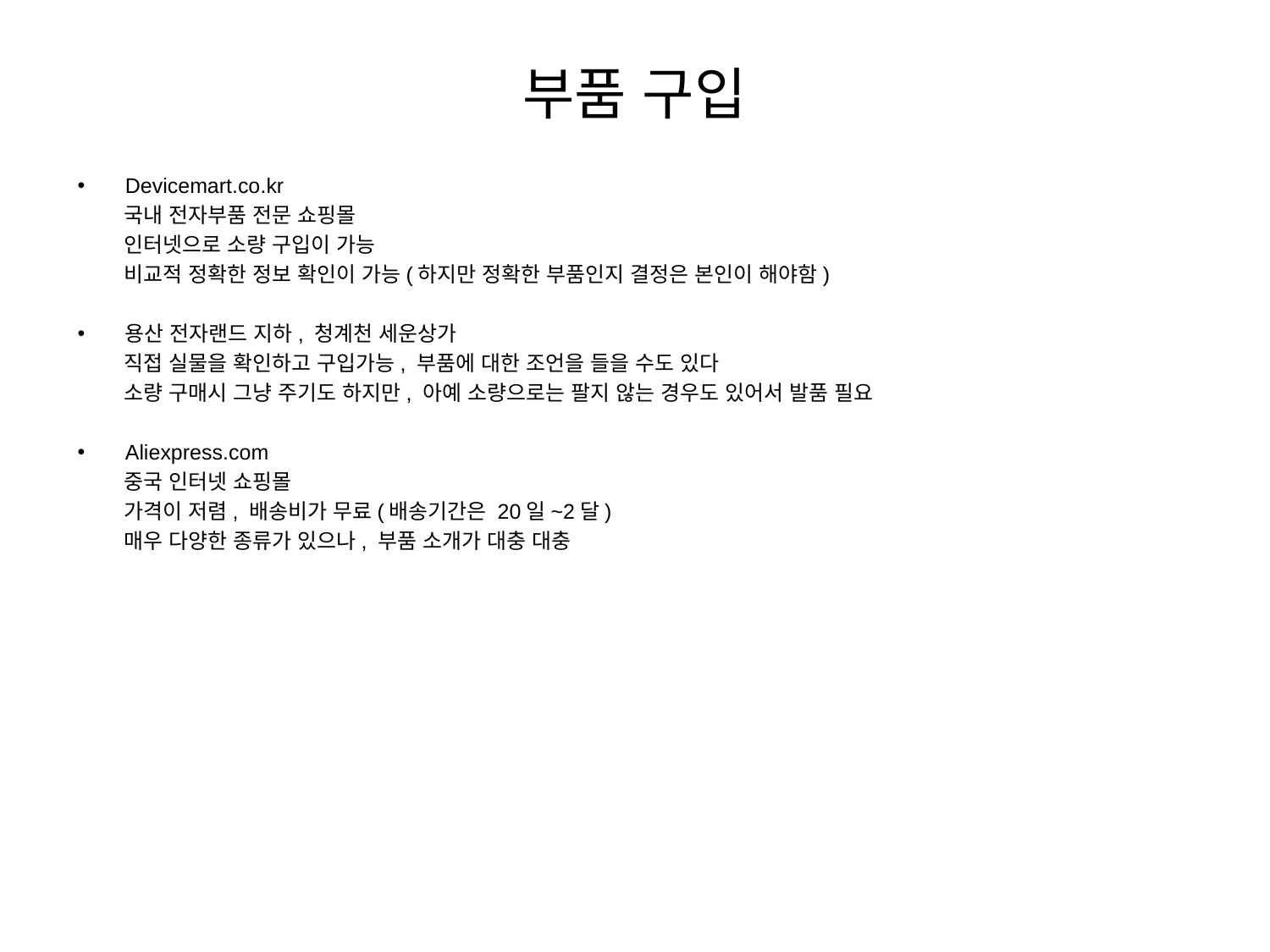

# 부품 구입
Devicemart.co.kr
       국내 전자부품 전문 쇼핑몰
       인터넷으로 소량 구입이 가능
       비교적 정확한 정보 확인이 가능(하지만 정확한 부품인지 결정은 본인이 해야함)

용산 전자랜드 지하, 청계천 세운상가
       직접 실물을 확인하고 구입가능, 부품에 대한 조언을 들을 수도 있다
       소량 구매시 그냥 주기도 하지만, 아예 소량으로는 팔지 않는 경우도 있어서 발품 필요

Aliexpress.com
       중국 인터넷 쇼핑몰
       가격이 저렴, 배송비가 무료(배송기간은 20일~2달)
       매우 다양한 종류가 있으나, 부품 소개가 대충 대충